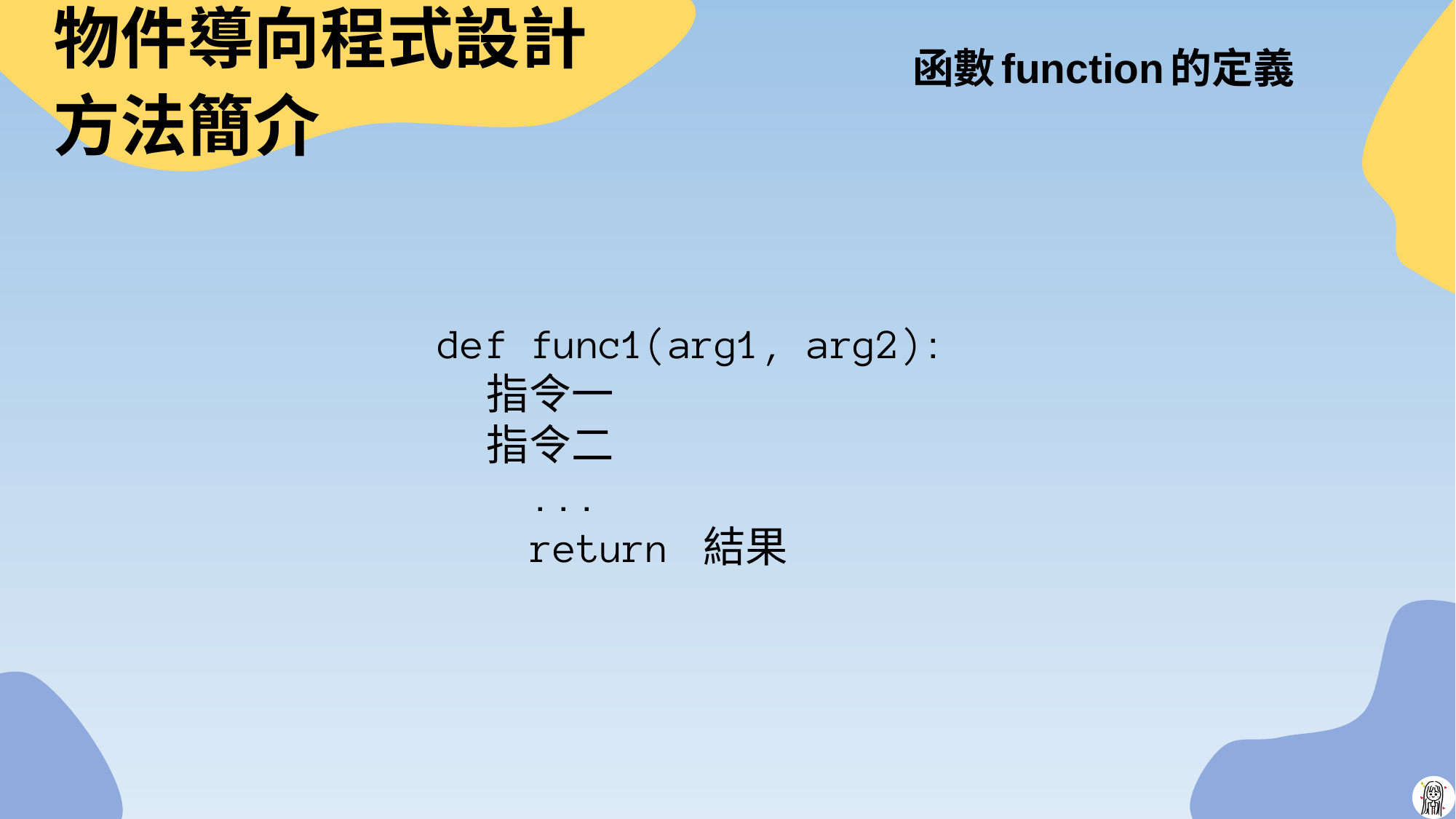

物件導向程式設計
方法簡介
# 函數function的定義
def func1(arg1, arg2):
    指令一
    指令二
    ...
    return 結果
27